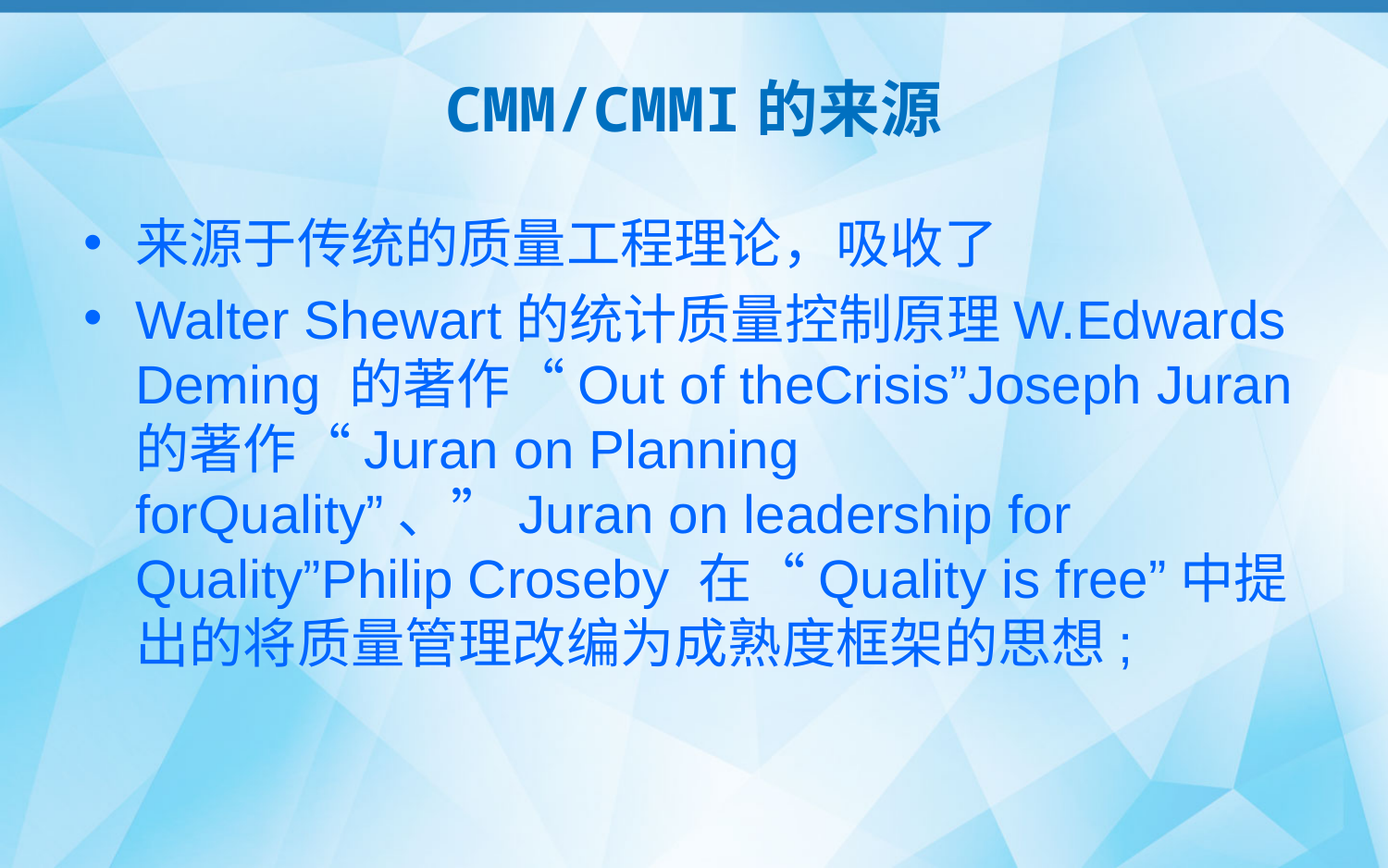

# CMM/CMMI的来源
来源于传统的质量工程理论，吸收了
Walter Shewart的统计质量控制原理W.Edwards Deming 的著作“Out of theCrisis”Joseph Juran的著作“Juran on Planning forQuality”、”Juran on leadership for Quality”Philip Croseby 在“Quality is free”中提出的将质量管理改编为成熟度框架的思想;